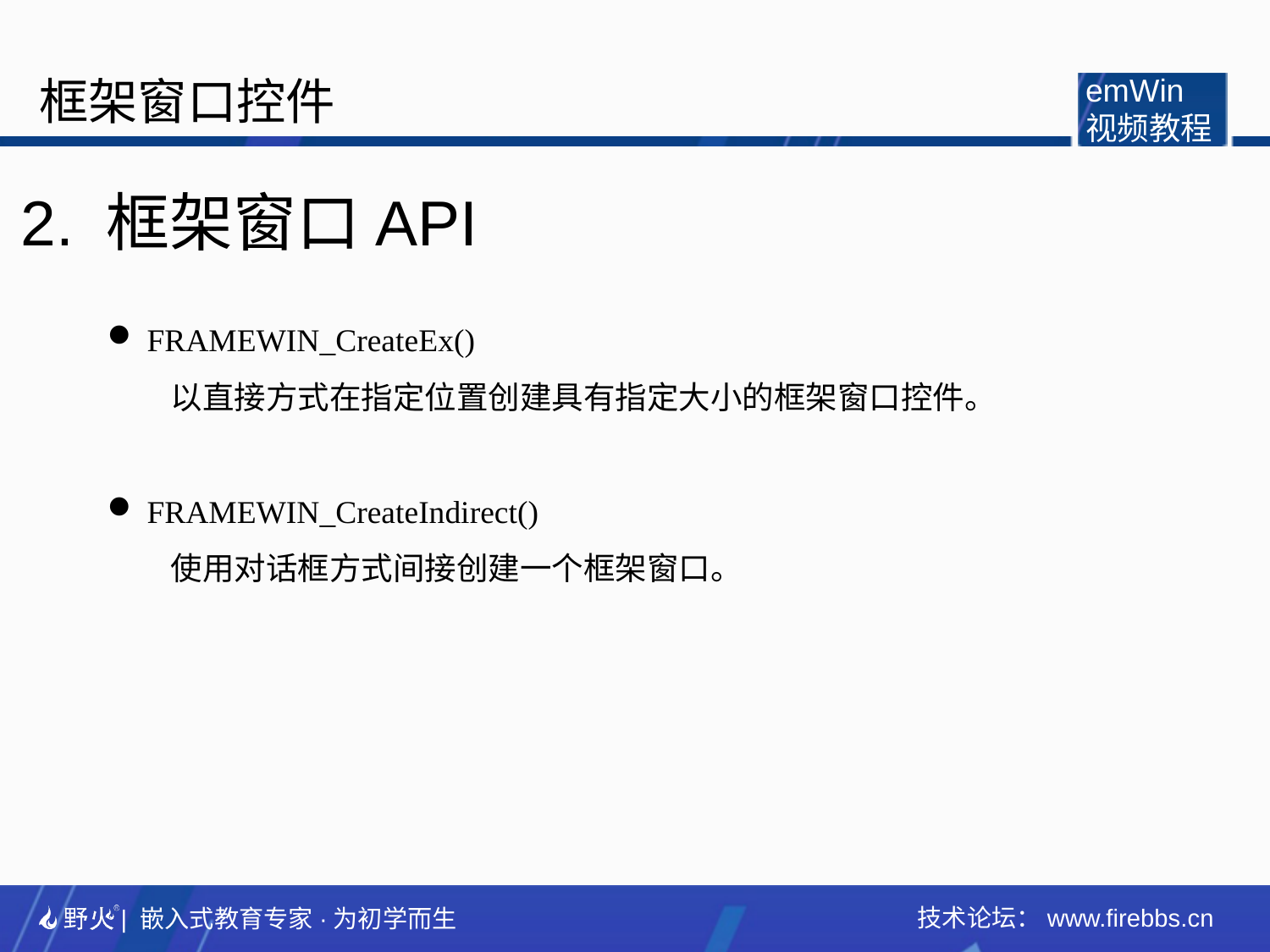

框架窗口控件
emWin
视频教程
2. 框架窗口API
FRAMEWIN_CreateEx()
以直接方式在指定位置创建具有指定大小的框架窗口控件。

FRAMEWIN_CreateIndirect()
使用对话框方式间接创建一个框架窗口。